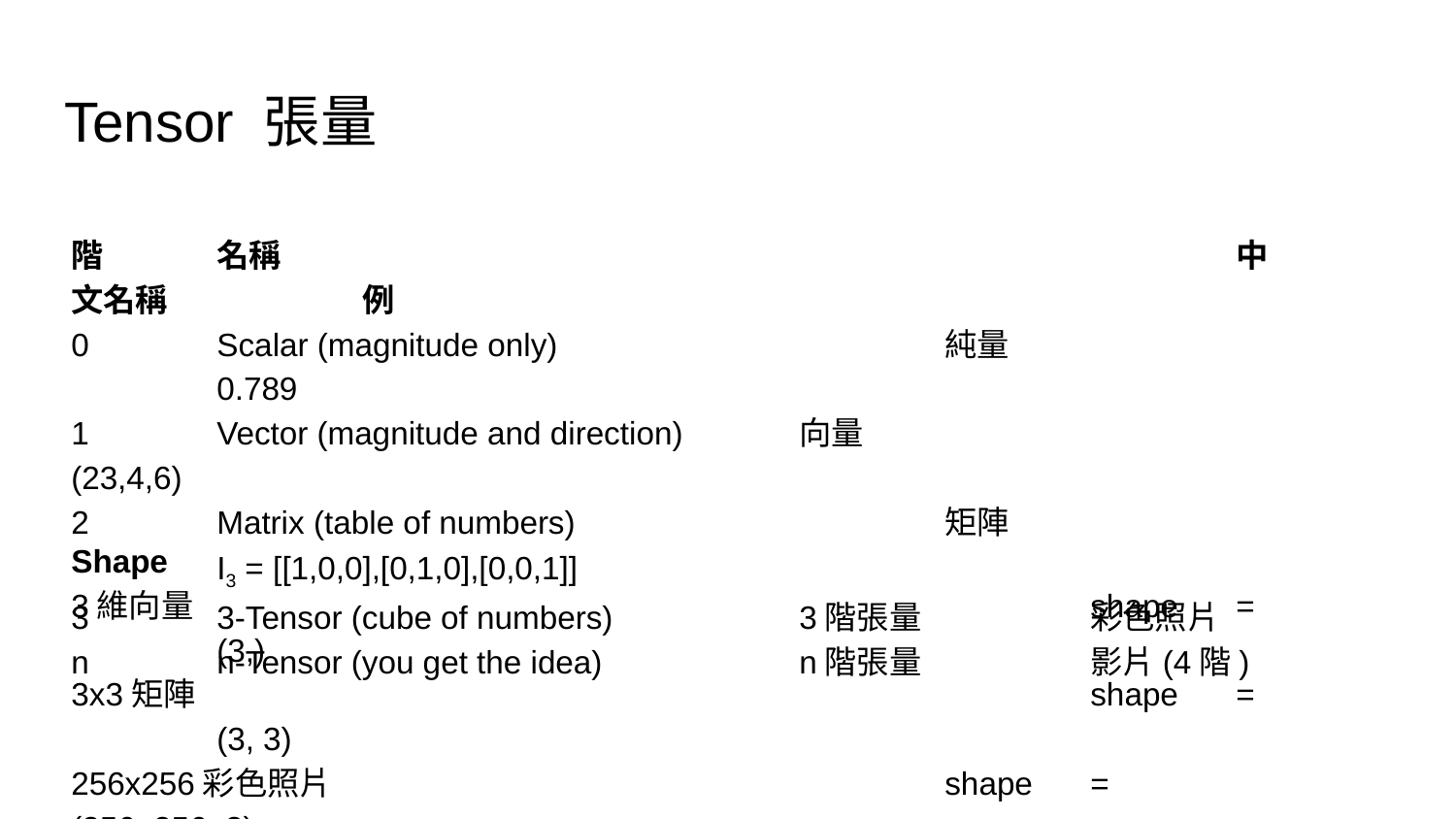

# Tensor 張量
階	名稱							中文名稱		例
0	Scalar (magnitude only)			純量			0.789
1	Vector (magnitude and direction)	向量			(23,4,6)
2	Matrix (table of numbers)			矩陣			I3 = [[1,0,0],[0,1,0],[0,0,1]]
3	3-Tensor (cube of numbers)		3階張量		彩色照片
n	n-Tensor (you get the idea)		n階張量		影片(4階)
Shape
3維向量 							shape 	= 	(3,)
3x3矩陣 							shape 	= 	(3, 3)
256x256彩色照片					shape 	= 	(256, 256, 3)
480p, 彩色, 24fps, 10秒影片   			shape 	= 	(480, 360, 3, 240)